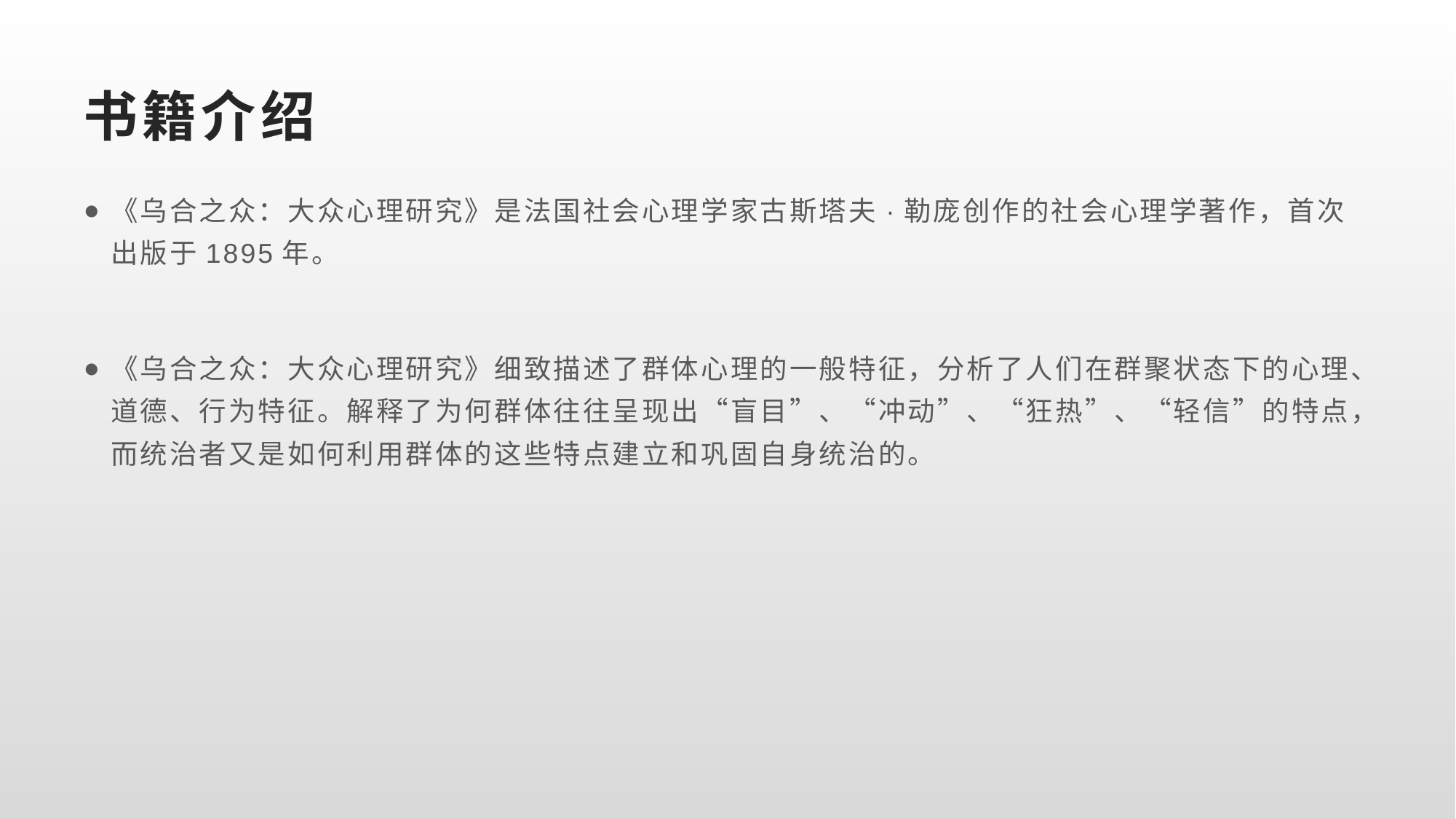

# 书籍介绍
《乌合之众：大众心理研究》是法国社会心理学家古斯塔夫·勒庞创作的社会心理学著作，首次出版于1895年。

《乌合之众：大众心理研究》细致描述了群体心理的一般特征，分析了人们在群聚状态下的心理、道德、行为特征。解释了为何群体往往呈现出“盲目”、“冲动”、“狂热”、“轻信”的特点，而统治者又是如何利用群体的这些特点建立和巩固自身统治的。